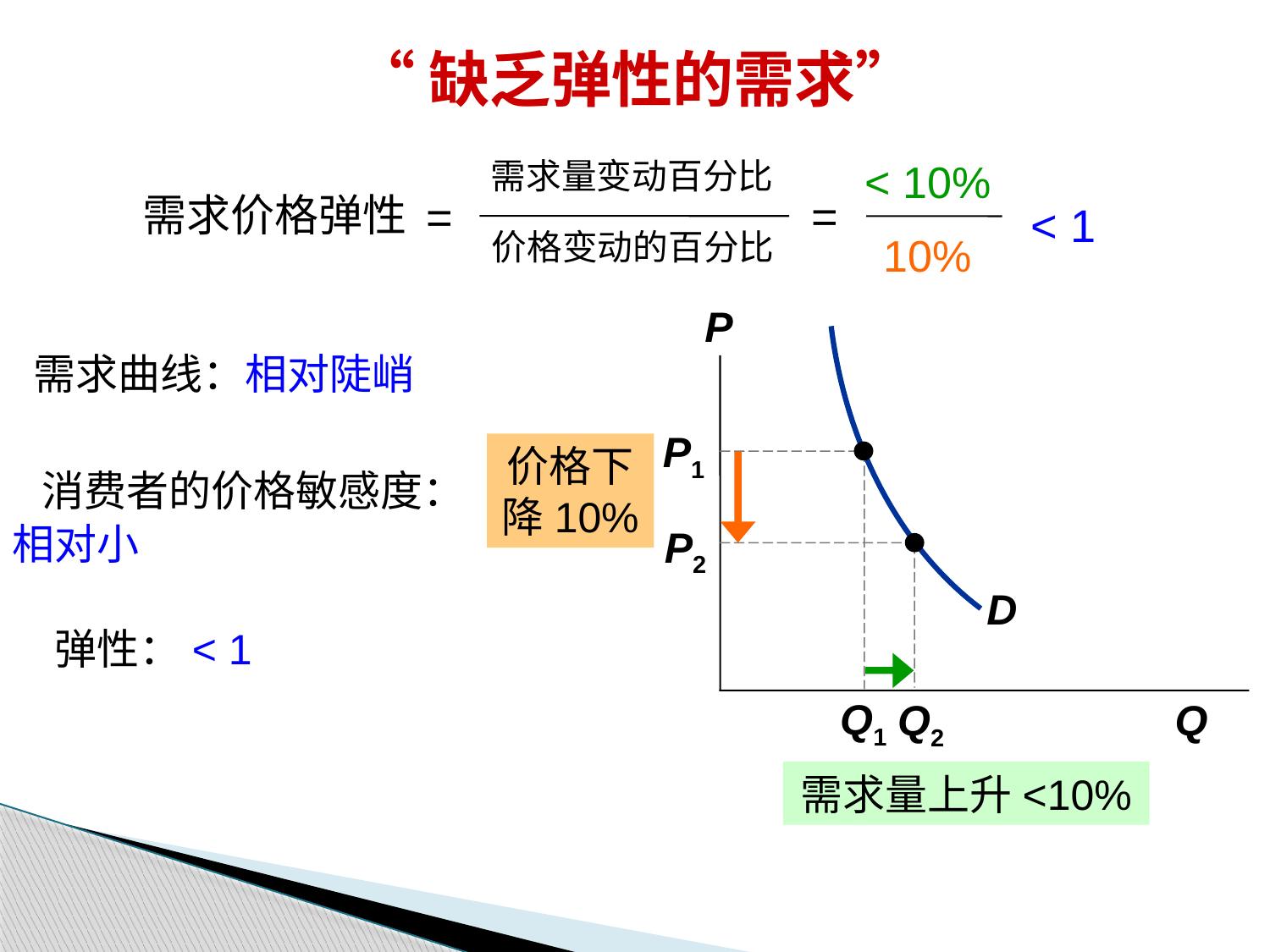

“缺乏弹性的需求”
需求量变动百分比
=
=
需求价格弹性

价格变动的百分比
< 10%
< 1
10%

D
P

Q
需求曲线：相对陡峭

P1

Q1
价格下降10%

  消费者的价格敏感度：相对小

P2

Q2
弹性：< 1

需求量上升<10%